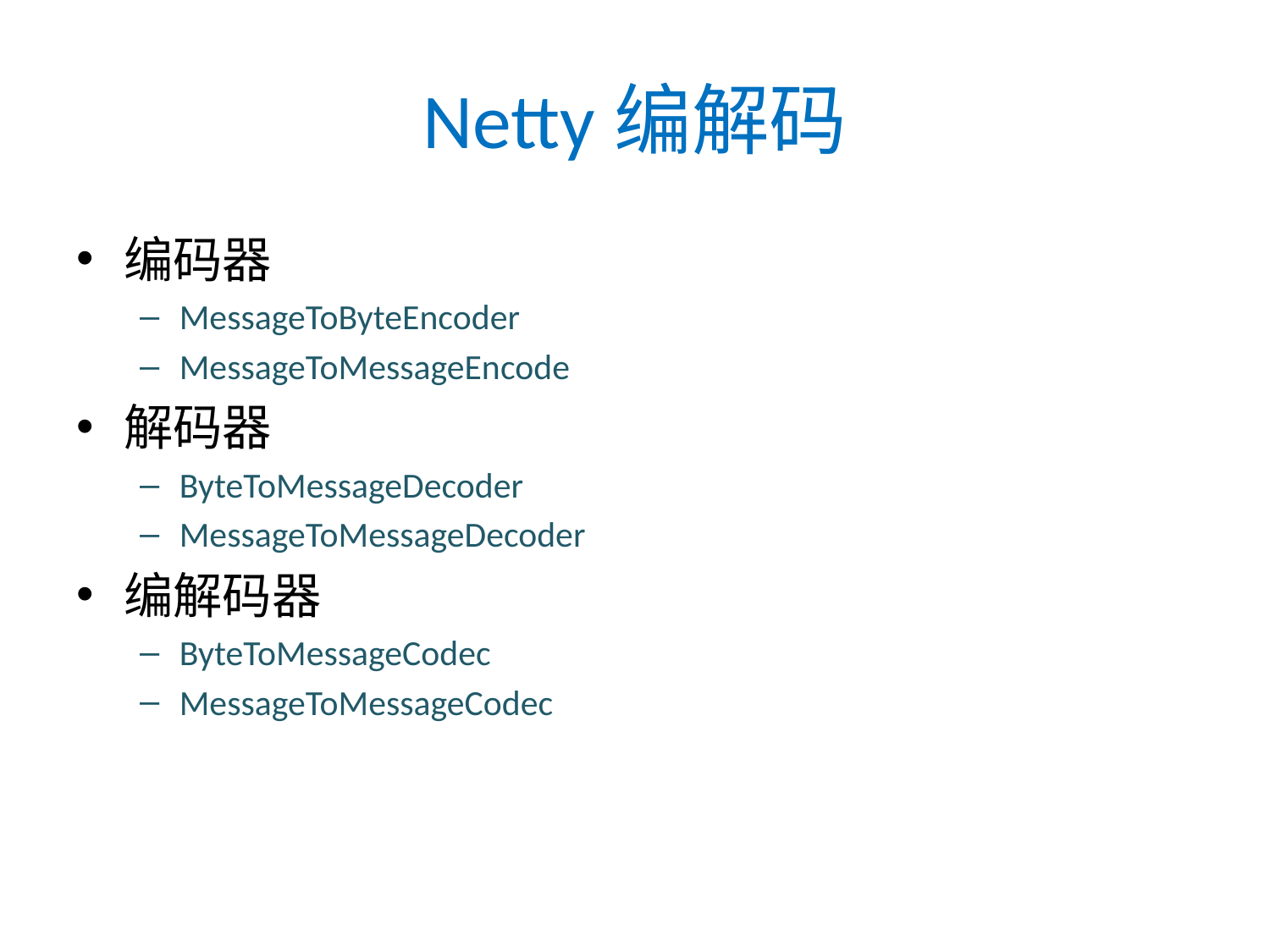

# Netty编解码
编码器
MessageToByteEncoder
MessageToMessageEncode
解码器
ByteToMessageDecoder
MessageToMessageDecoder
编解码器
ByteToMessageCodec
MessageToMessageCodec